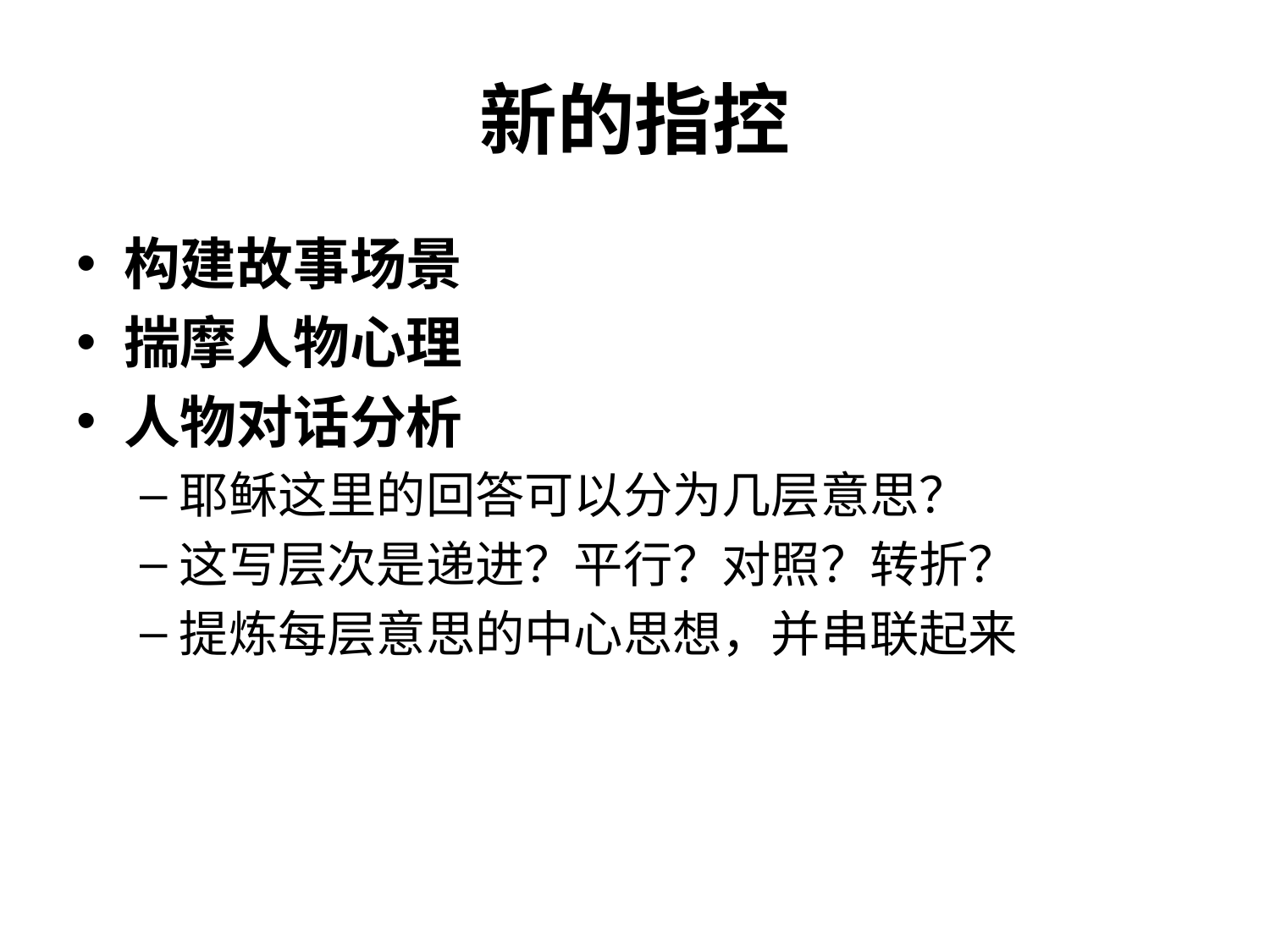

# 新的指控
构建故事场景
揣摩人物心理
人物对话分析
耶稣这里的回答可以分为几层意思？
这写层次是递进？平行？对照？转折？
提炼每层意思的中心思想，并串联起来